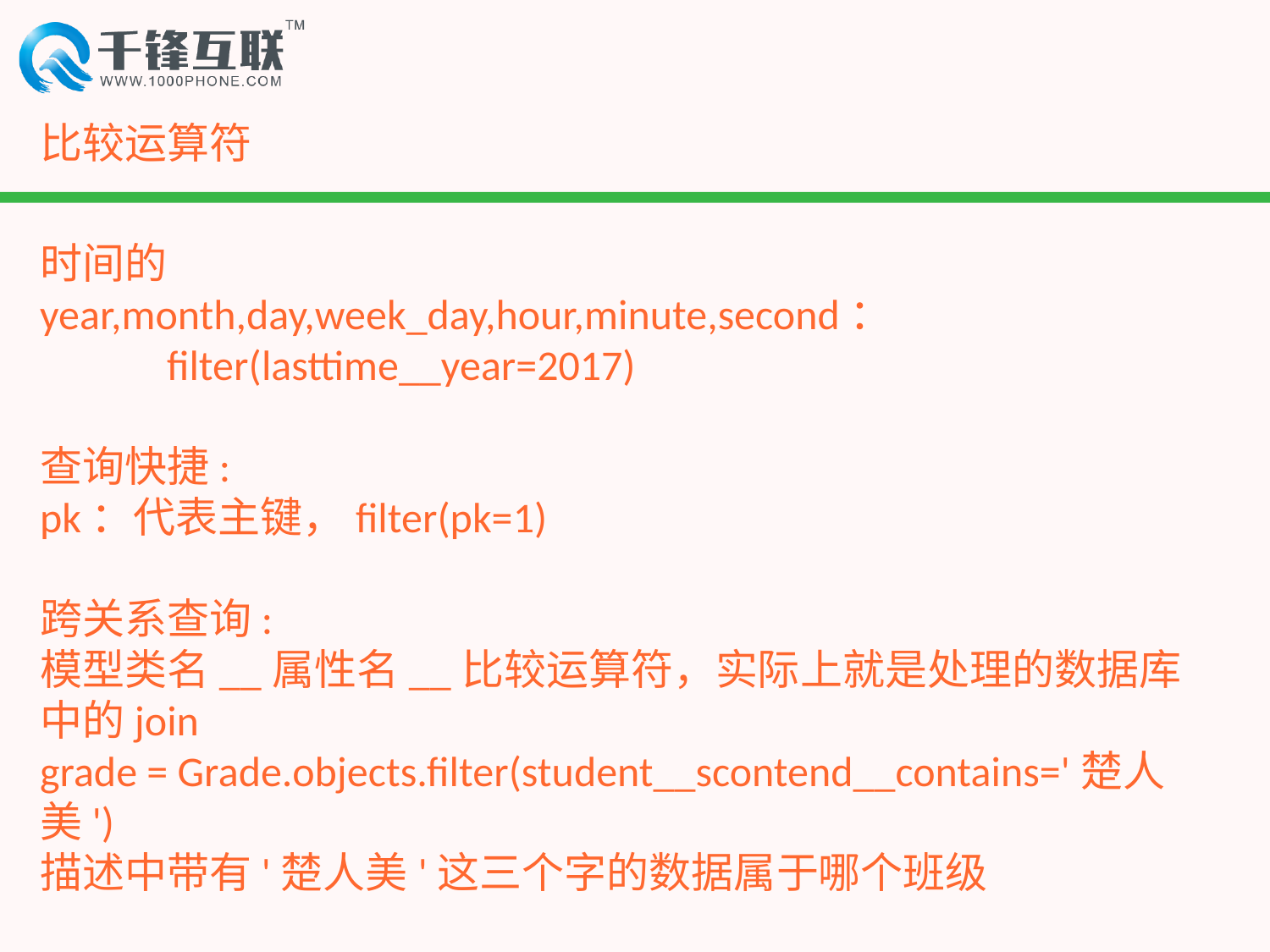

# 比较运算符
时间的
year,month,day,week_day,hour,minute,second：
	filter(lasttime__year=2017)

查询快捷:
pk：代表主键，filter(pk=1)

跨关系查询:
模型类名__属性名__比较运算符，实际上就是处理的数据库中的join
grade = Grade.objects.filter(student__scontend__contains='楚人美')
描述中带有'楚人美'这三个字的数据属于哪个班级